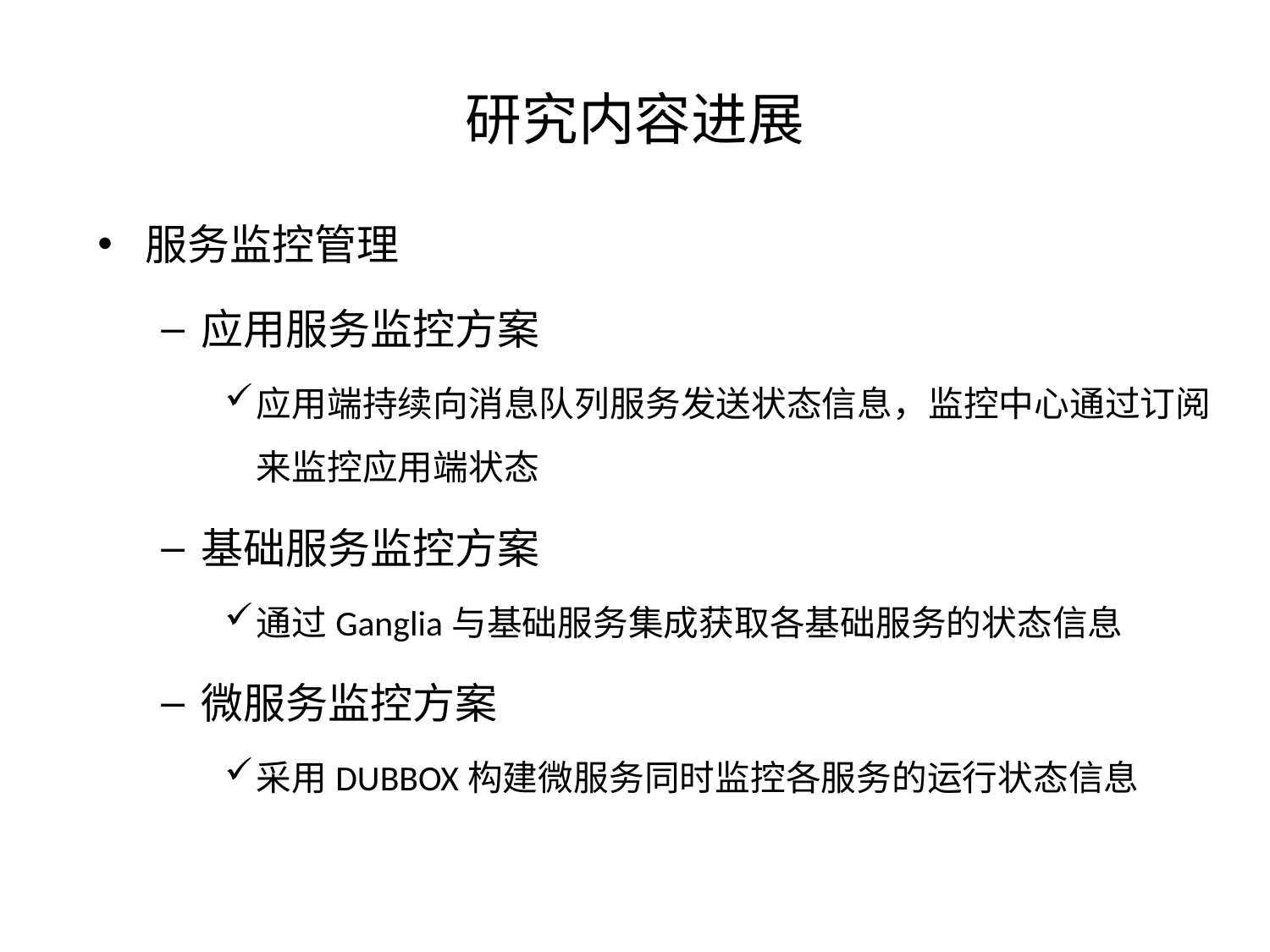

# 研究内容进展
服务监控管理
应用服务监控方案
应用端持续向消息队列服务发送状态信息，监控中心通过订阅来监控应用端状态
基础服务监控方案
通过Ganglia与基础服务集成获取各基础服务的状态信息
微服务监控方案
采用DUBBOX构建微服务同时监控各服务的运行状态信息